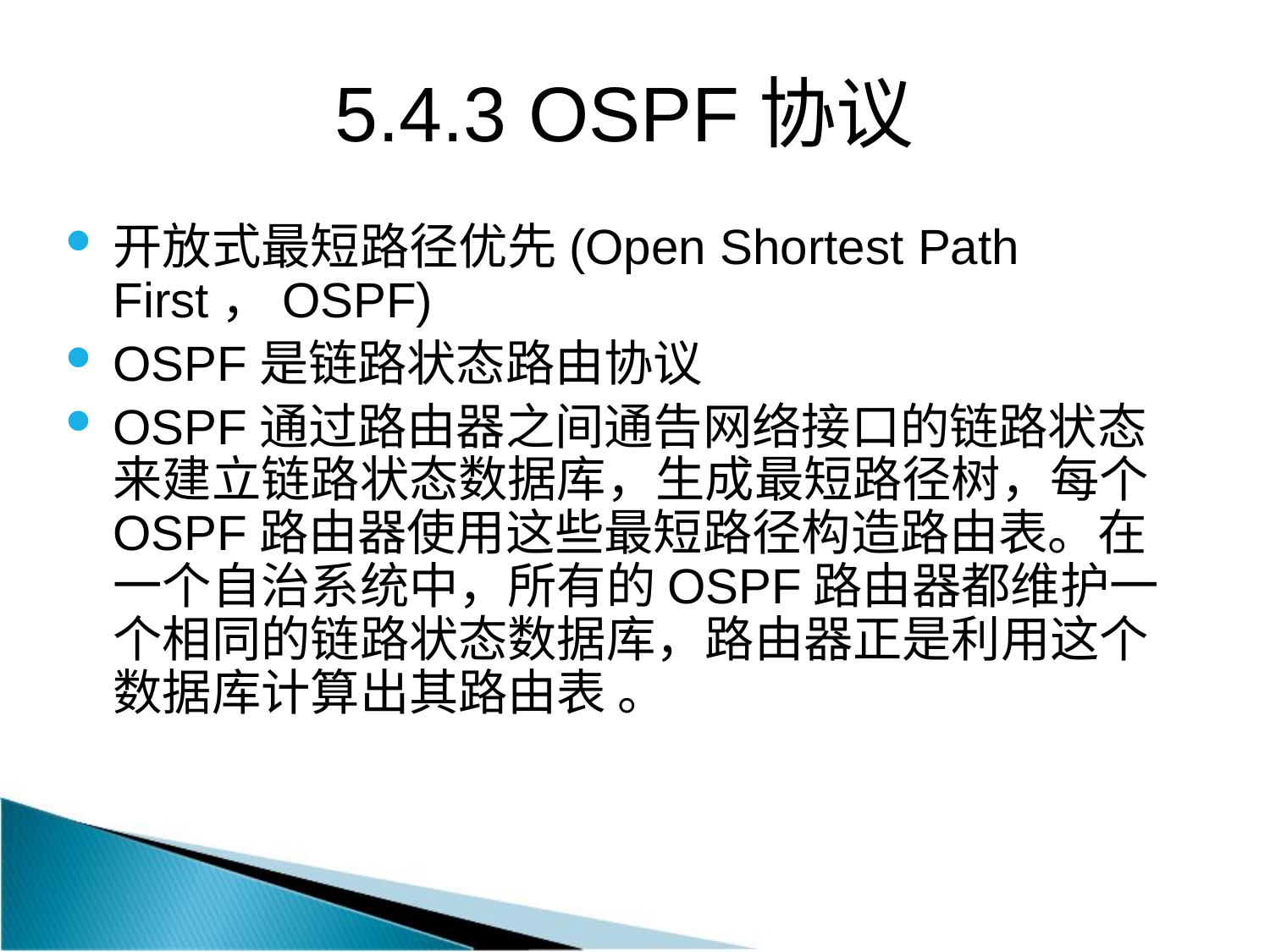

# 5.4.3 OSPF协议
开放式最短路径优先(Open Shortest Path First，OSPF)
OSPF是链路状态路由协议
OSPF通过路由器之间通告网络接口的链路状态来建立链路状态数据库，生成最短路径树，每个OSPF路由器使用这些最短路径构造路由表。在一个自治系统中，所有的OSPF路由器都维护一个相同的链路状态数据库，路由器正是利用这个数据库计算出其路由表 。